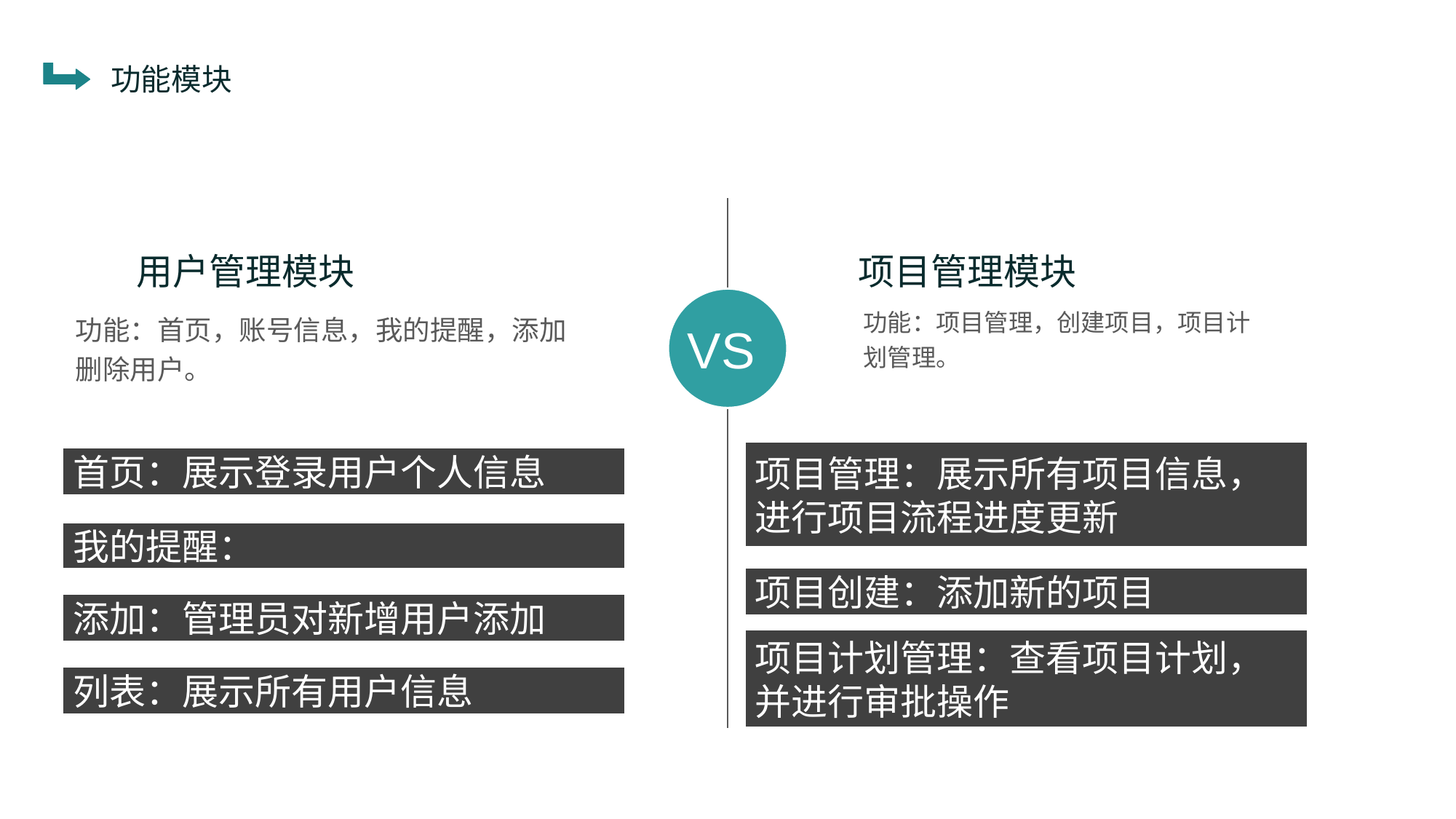

功能模块
项目管理模块
用户管理模块

VS
功能：项目管理，创建项目，项目计划管理。
功能：首页，账号信息，我的提醒，添加删除用户。
项目管理：展示所有项目信息，进行项目流程进度更新
首页：展示登录用户个人信息
我的提醒：
项目创建：添加新的项目
添加：管理员对新增用户添加
项目计划管理：查看项目计划，并进行审批操作
列表：展示所有用户信息